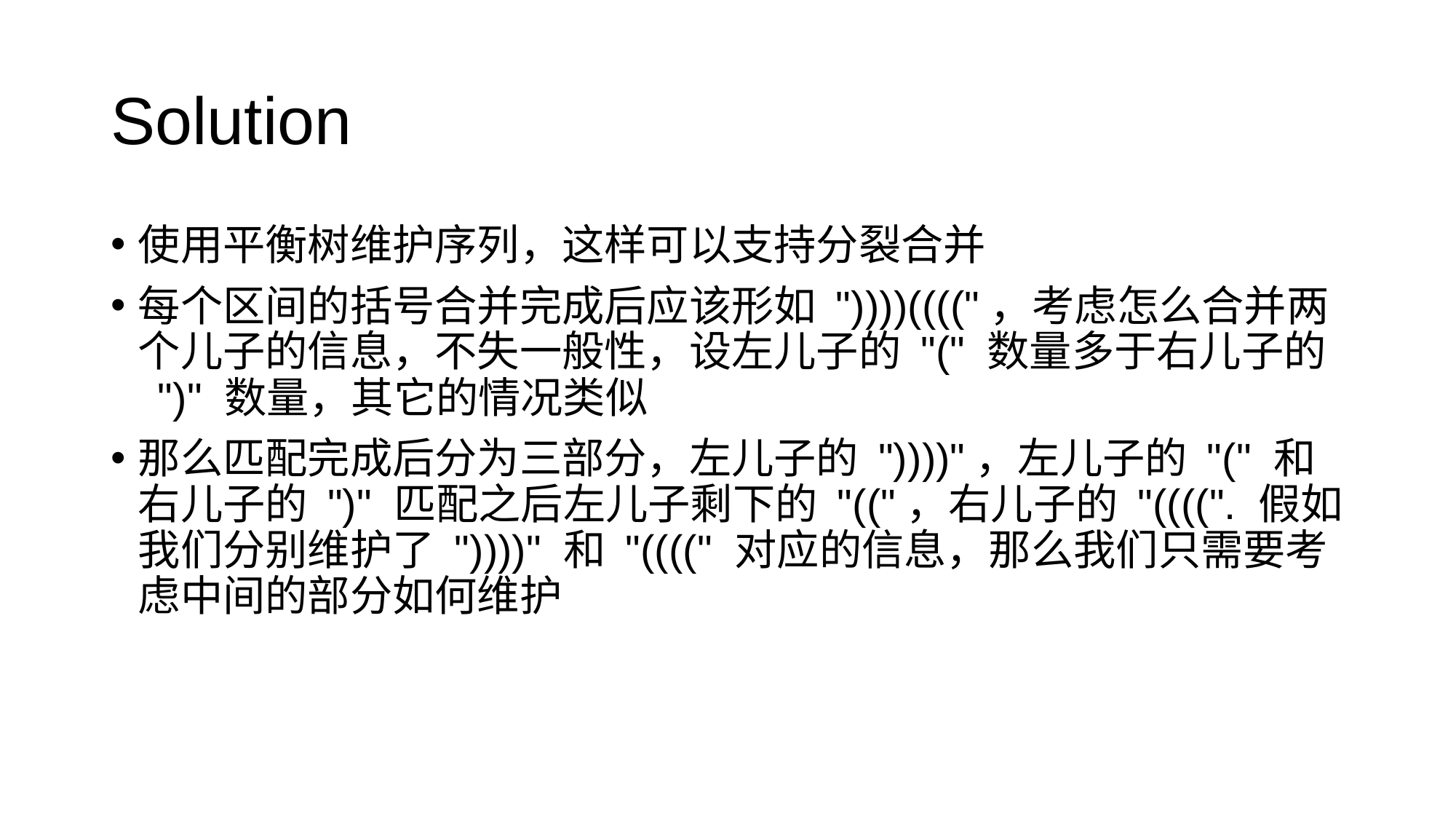

# Solution
使用平衡树维护序列，这样可以支持分裂合并
每个区间的括号合并完成后应该形如 "))))(((("，考虑怎么合并两个儿子的信息，不失一般性，设左儿子的 "(" 数量多于右儿子的 ")" 数量，其它的情况类似
那么匹配完成后分为三部分，左儿子的 "))))"，左儿子的 "(" 和右儿子的 ")" 匹配之后左儿子剩下的 "(("，右儿子的 "((((". 假如我们分别维护了 "))))" 和 "((((" 对应的信息，那么我们只需要考虑中间的部分如何维护